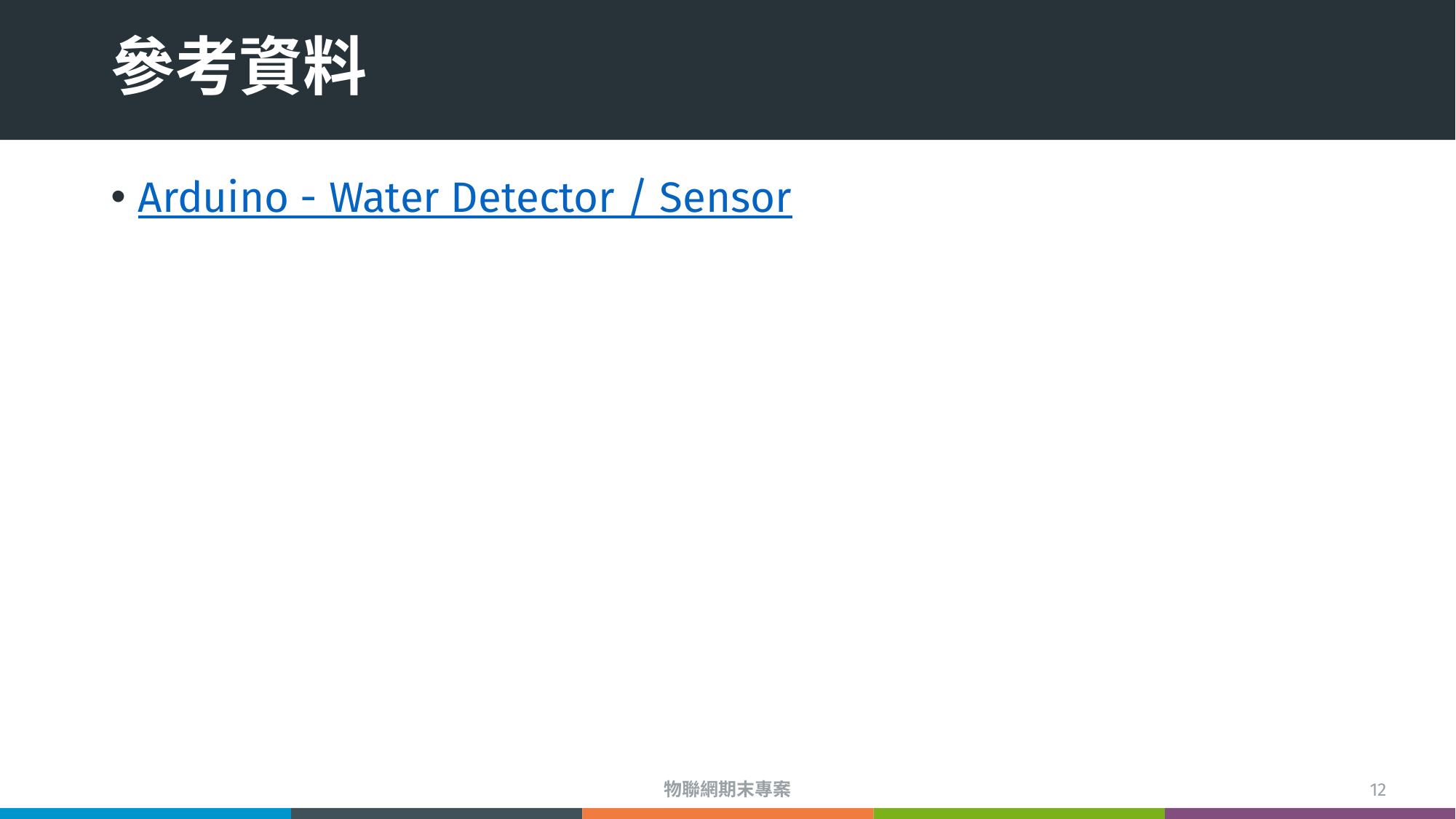

# 參考資料
Arduino - Water Detector / Sensor
物聯網期末專案
12